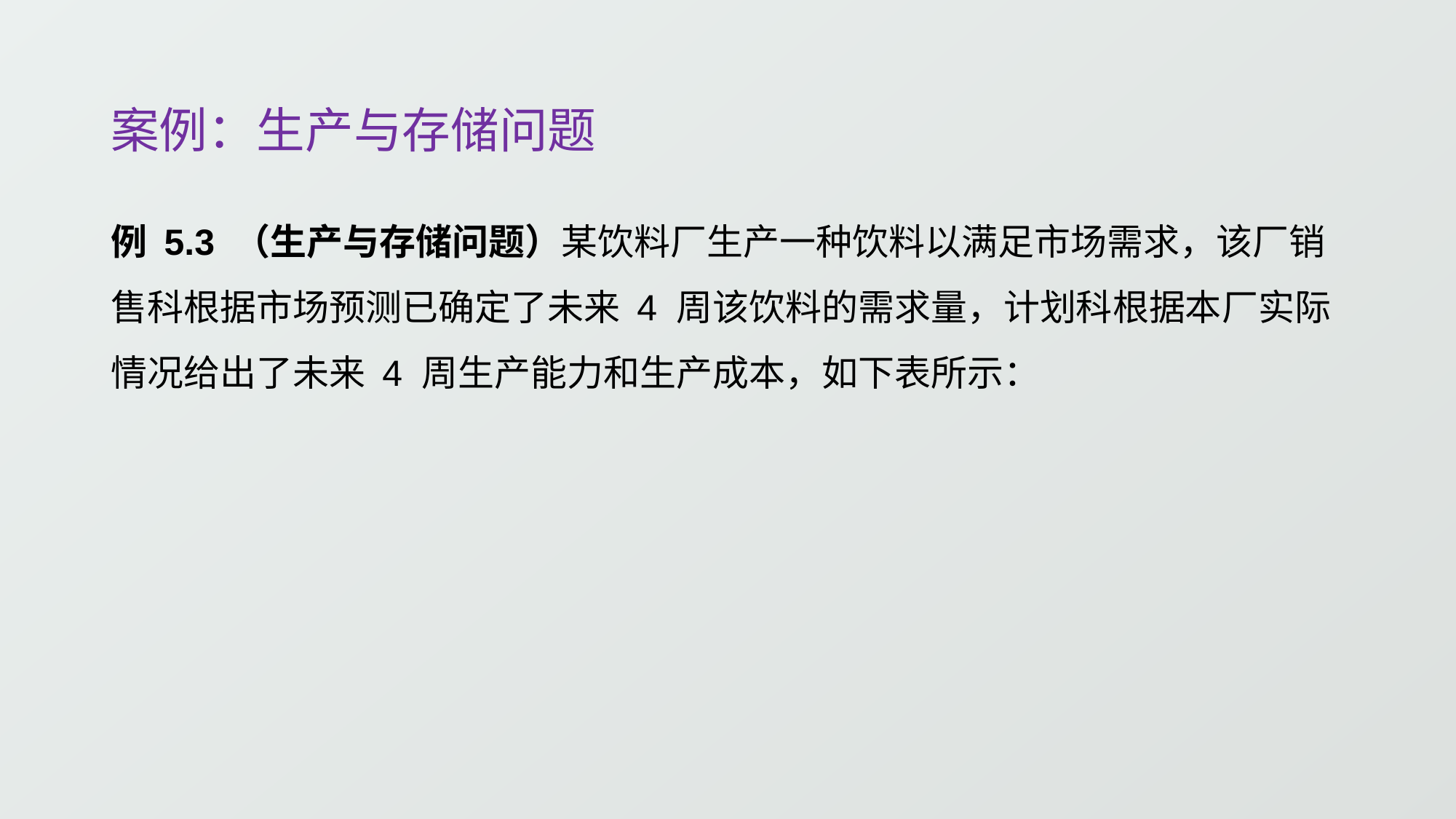

# 案例：生产与存储问题
例 5.3 （生产与存储问题）某饮料厂生产一种饮料以满足市场需求，该厂销售科根据市场预测已确定了未来 4 周该饮料的需求量，计划科根据本厂实际情况给出了未来 4 周生产能力和生产成本，如下表所示：